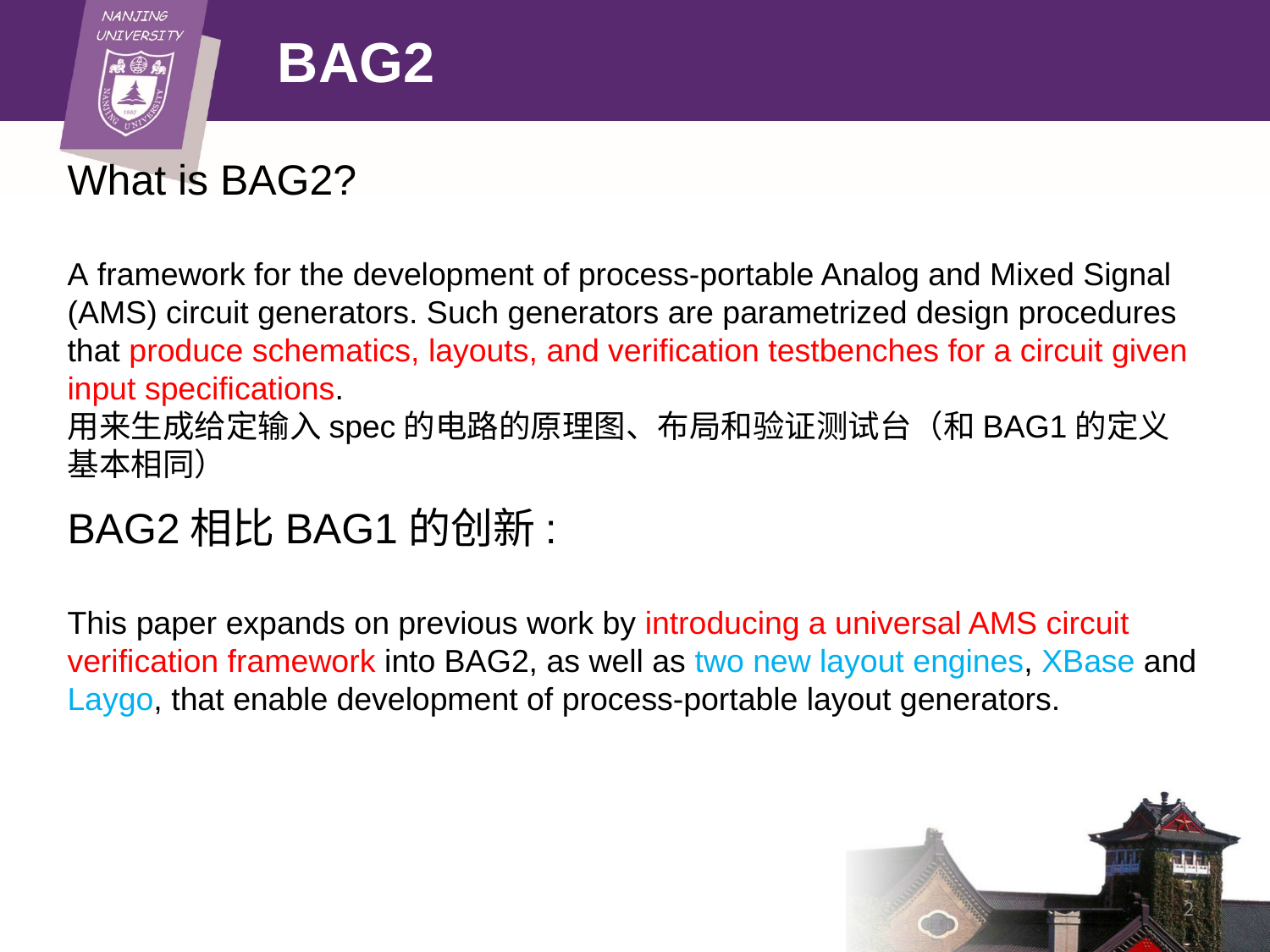

# BAG2
What is BAG2?

A framework for the development of process-portable Analog and Mixed Signal (AMS) circuit generators. Such generators are parametrized design procedures that produce schematics, layouts, and verification testbenches for a circuit given input specifications.
用来生成给定输入spec的电路的原理图、布局和验证测试台（和BAG1的定义基本相同）
BAG2相比BAG1的创新:

This paper expands on previous work by introducing a universal AMS circuit verification framework into BAG2, as well as two new layout engines, XBase and Laygo, that enable development of process-portable layout generators.
2